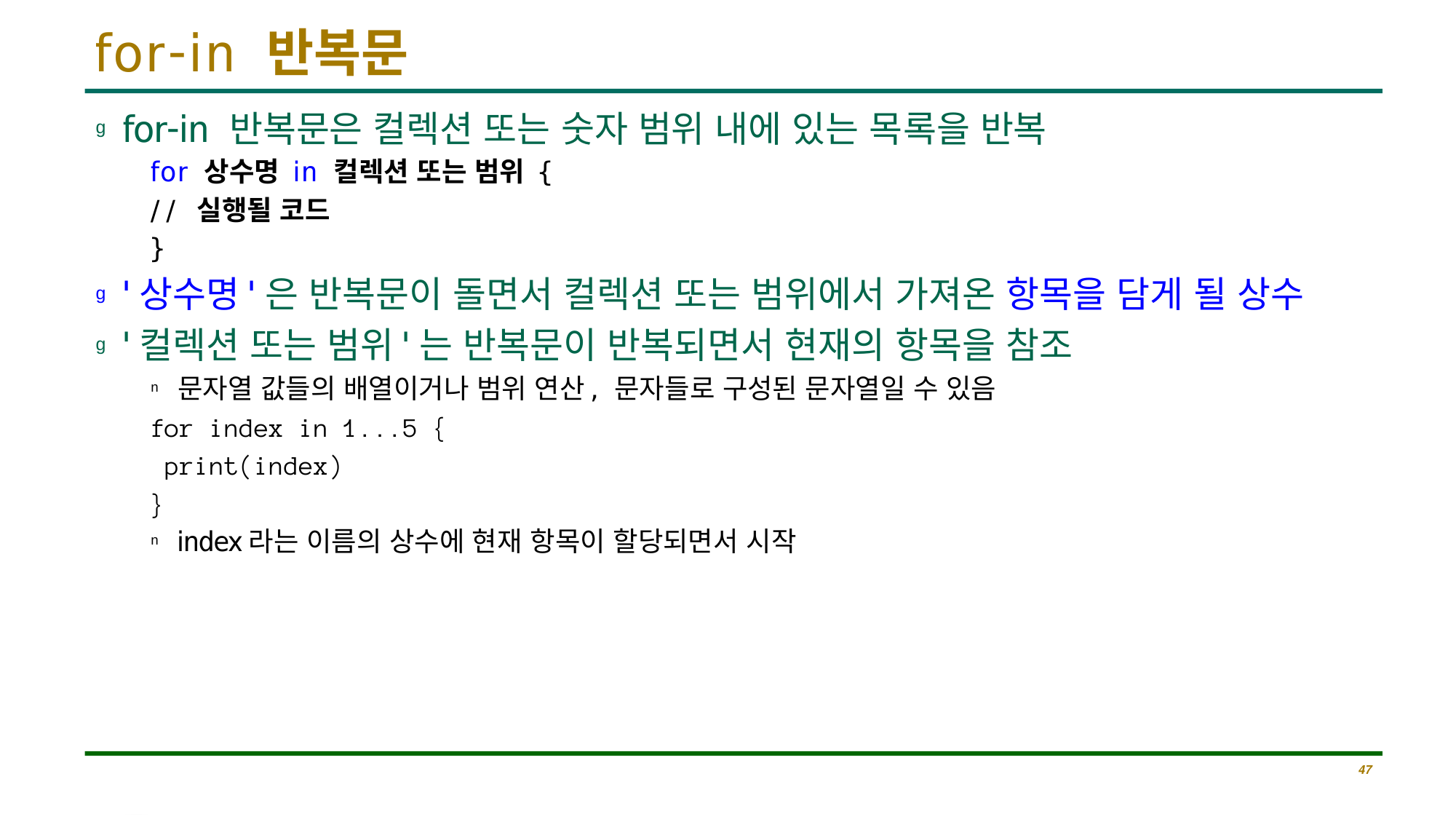

# for-in 반복문
for-in 반복문은 컬렉션 또는 숫자 범위 내에 있는 목록을 반복
for 상수명 in 컬렉션 또는 범위 {
// 실행될 코드
}
'상수명'은 반복문이 돌면서 컬렉션 또는 범위에서 가져온 항목을 담게 될 상수
'컬렉션 또는 범위'는 반복문이 반복되면서 현재의 항목을 참조
문자열 값들의 배열이거나 범위 연산, 문자들로 구성된 문자열일 수 있음
for index in 1...5 {
 print(index)
}
index라는 이름의 상수에 현재 항목이 할당되면서 시작